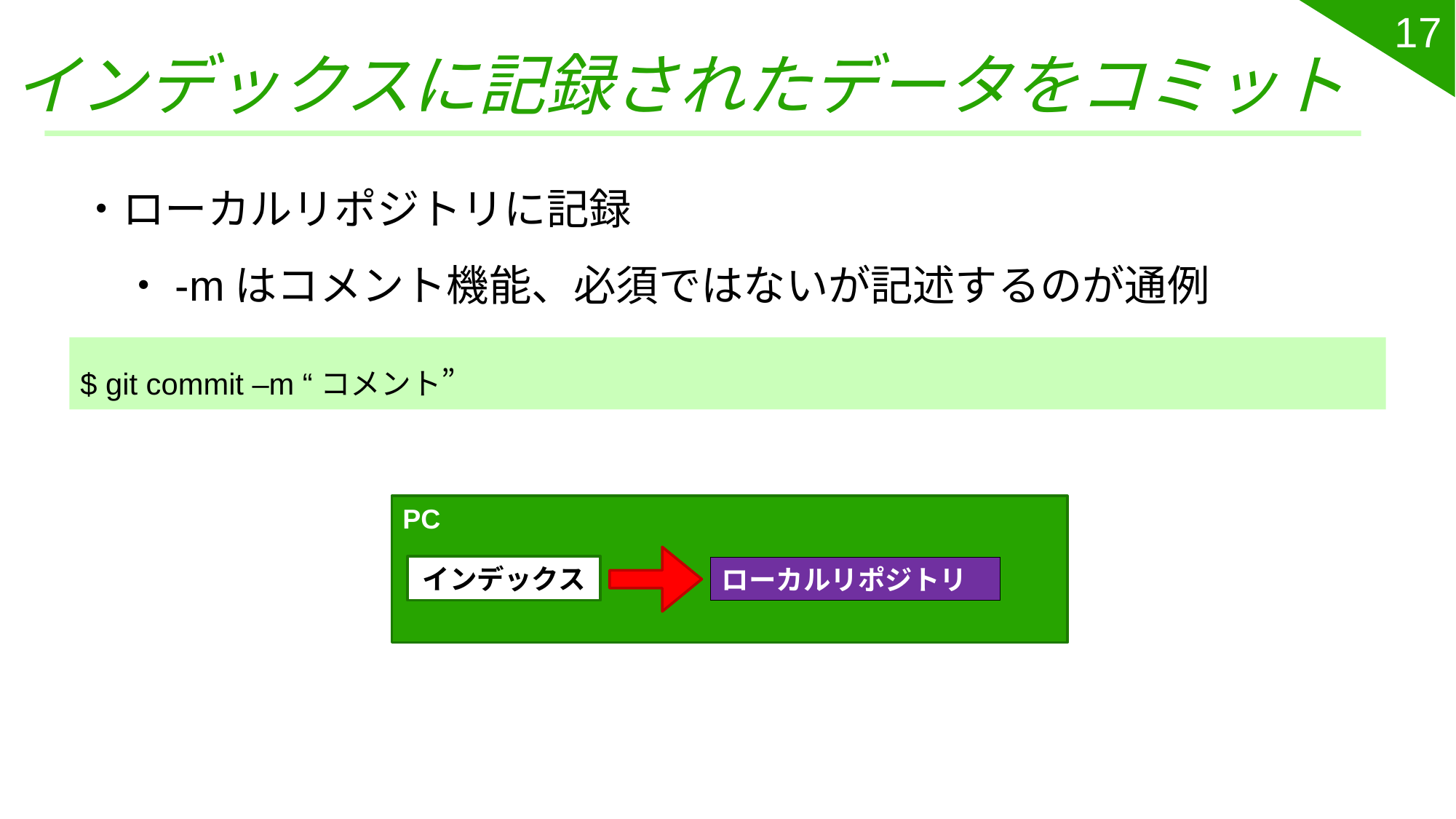

17
# インデックスに記録されたデータをコミット
・ローカルリポジトリに記録
　・-mはコメント機能、必須ではないが記述するのが通例
$ git commit –m “コメント”

PC

インデックス
ローカルリポジトリ